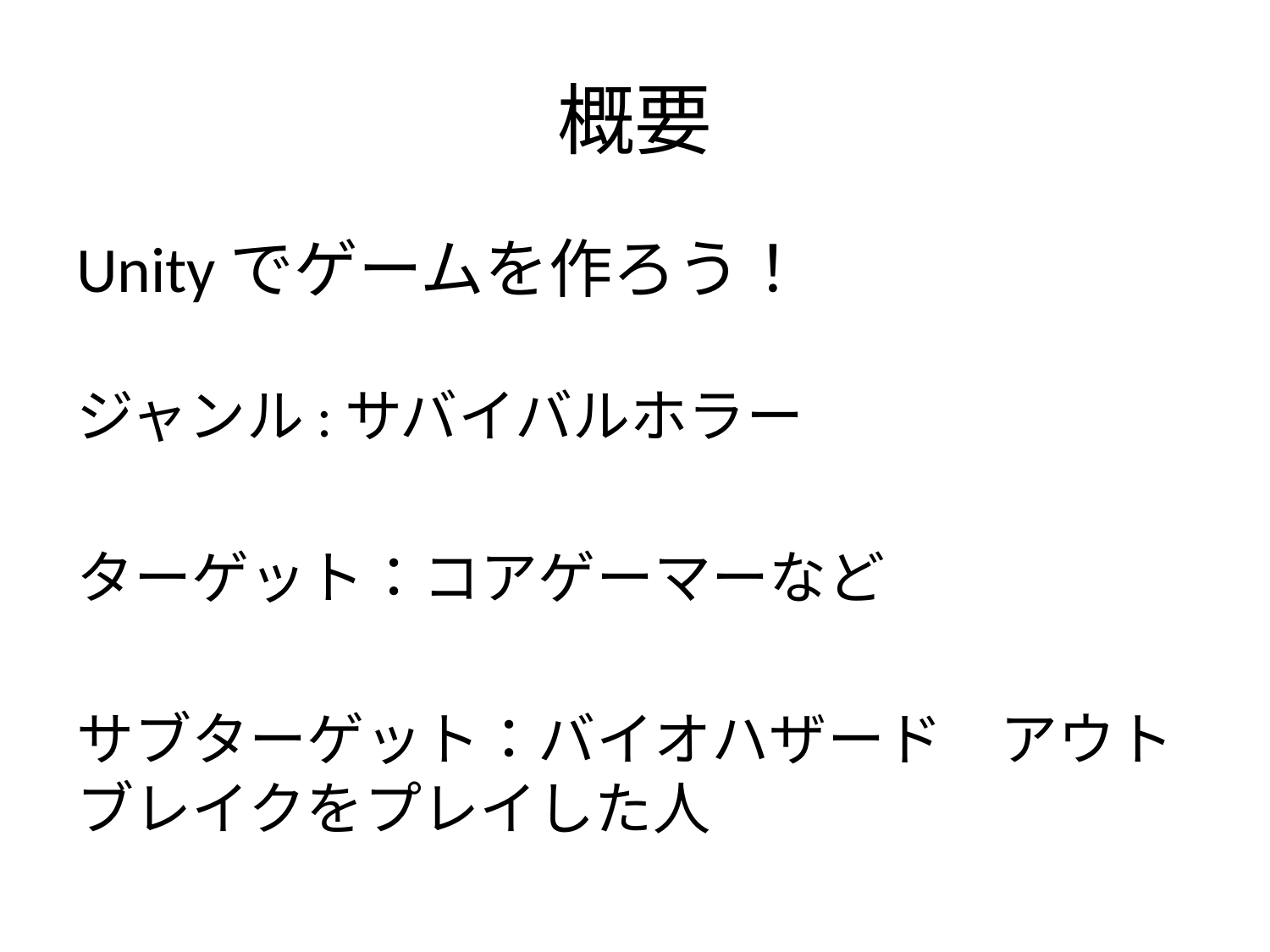

# 概要
Unityでゲームを作ろう！

ジャンル:サバイバルホラー

ターゲット：コアゲーマーなど

サブターゲット：バイオハザード　アウトブレイクをプレイした人